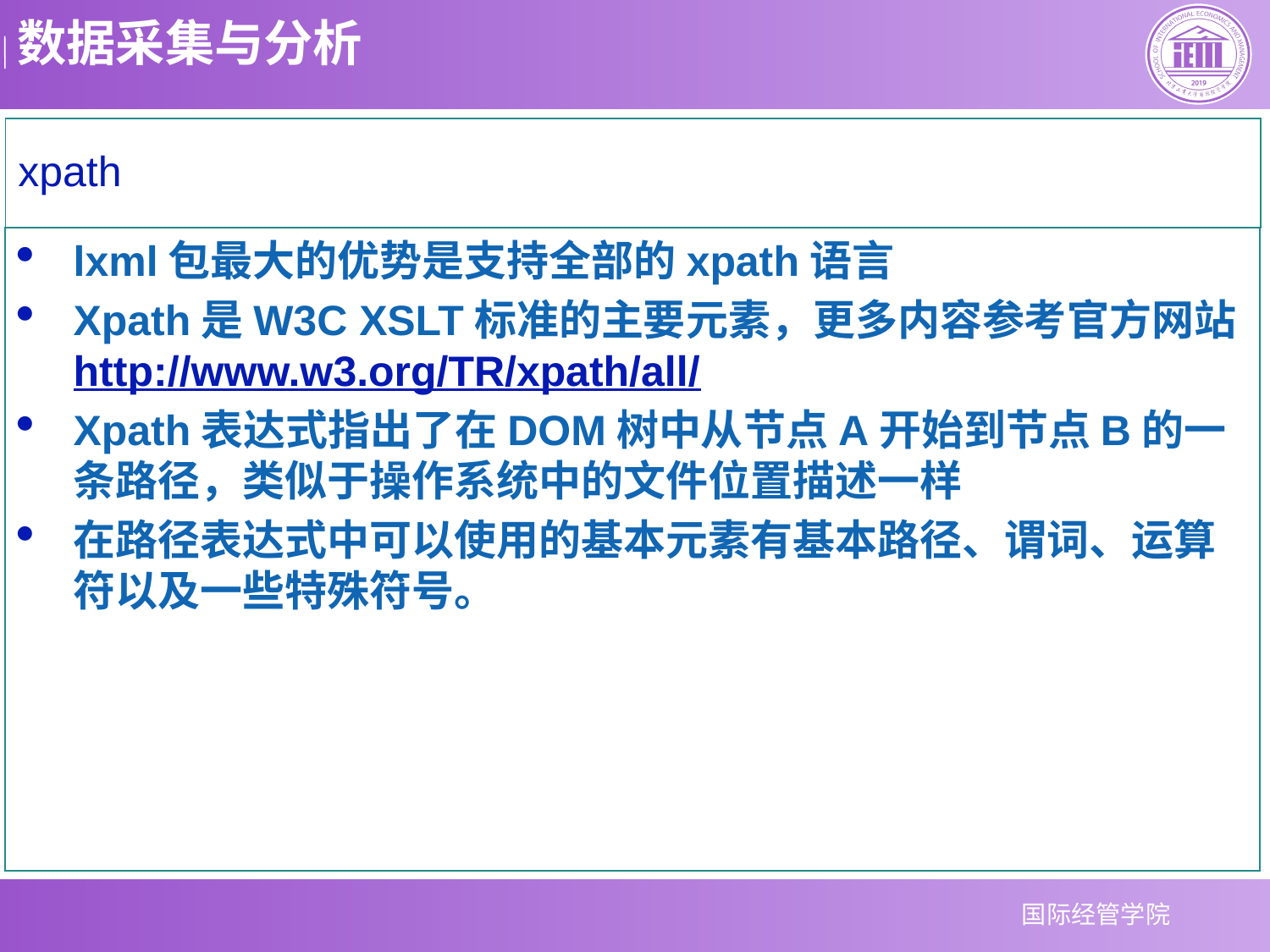

# xpath
lxml包最大的优势是支持全部的xpath语言
Xpath是W3C XSLT标准的主要元素，更多内容参考官方网站http://www.w3.org/TR/xpath/all/
Xpath表达式指出了在DOM树中从节点A开始到节点B的一条路径，类似于操作系统中的文件位置描述一样
在路径表达式中可以使用的基本元素有基本路径、谓词、运算符以及一些特殊符号。